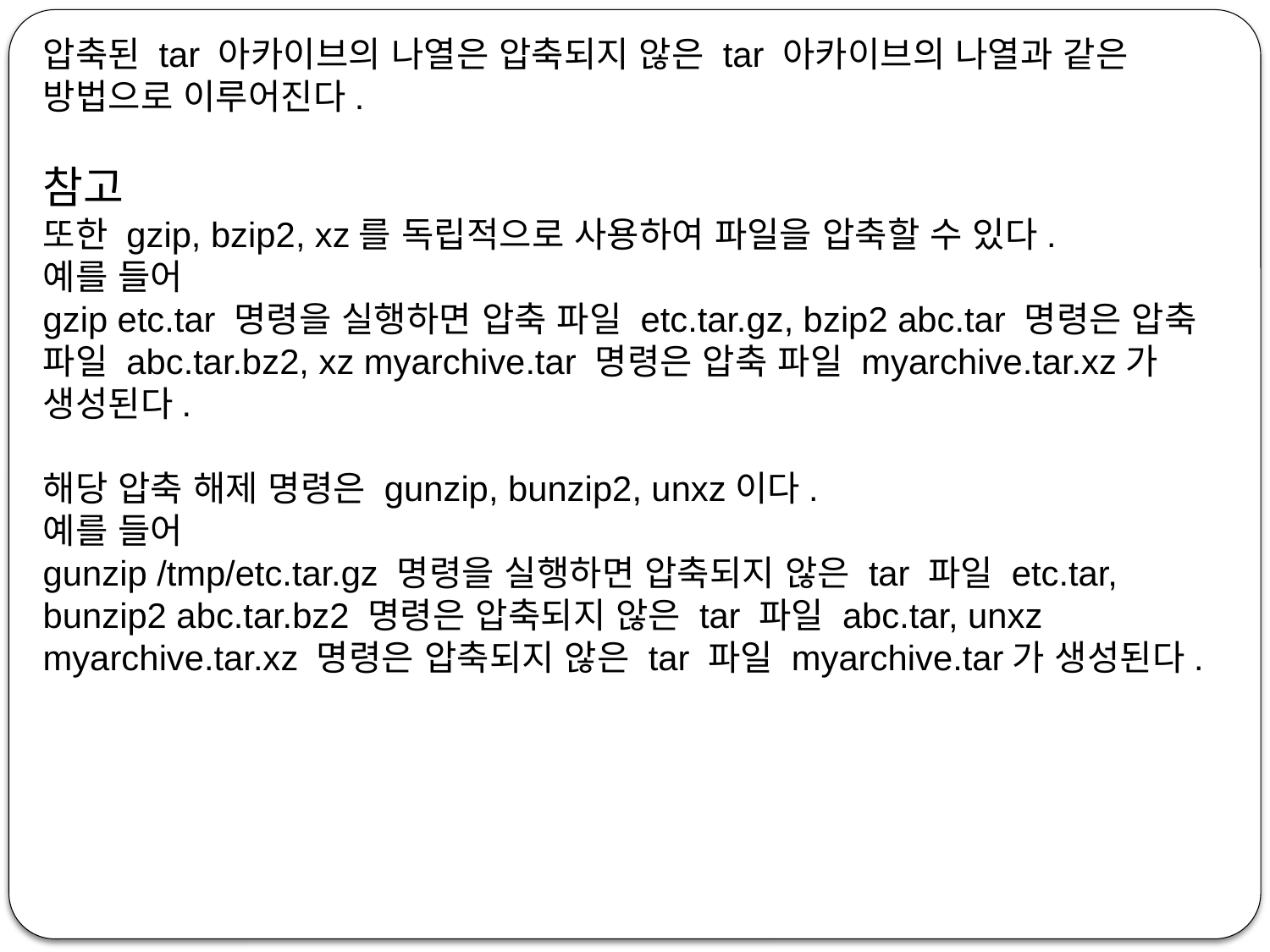

압축된 tar 아카이브의 나열은 압축되지 않은 tar 아카이브의 나열과 같은 방법으로 이루어진다.

참고
또한 gzip, bzip2, xz를 독립적으로 사용하여 파일을 압축할 수 있다.
예를 들어
gzip etc.tar 명령을 실행하면 압축 파일 etc.tar.gz, bzip2 abc.tar 명령은 압축 파일 abc.tar.bz2, xz myarchive.tar 명령은 압축 파일 myarchive.tar.xz가 생성된다.

해당 압축 해제 명령은 gunzip, bunzip2, unxz이다.
예를 들어
gunzip /tmp/etc.tar.gz 명령을 실행하면 압축되지 않은 tar 파일 etc.tar, bunzip2 abc.tar.bz2 명령은 압축되지 않은 tar 파일 abc.tar, unxz myarchive.tar.xz 명령은 압축되지 않은 tar 파일 myarchive.tar가 생성된다.